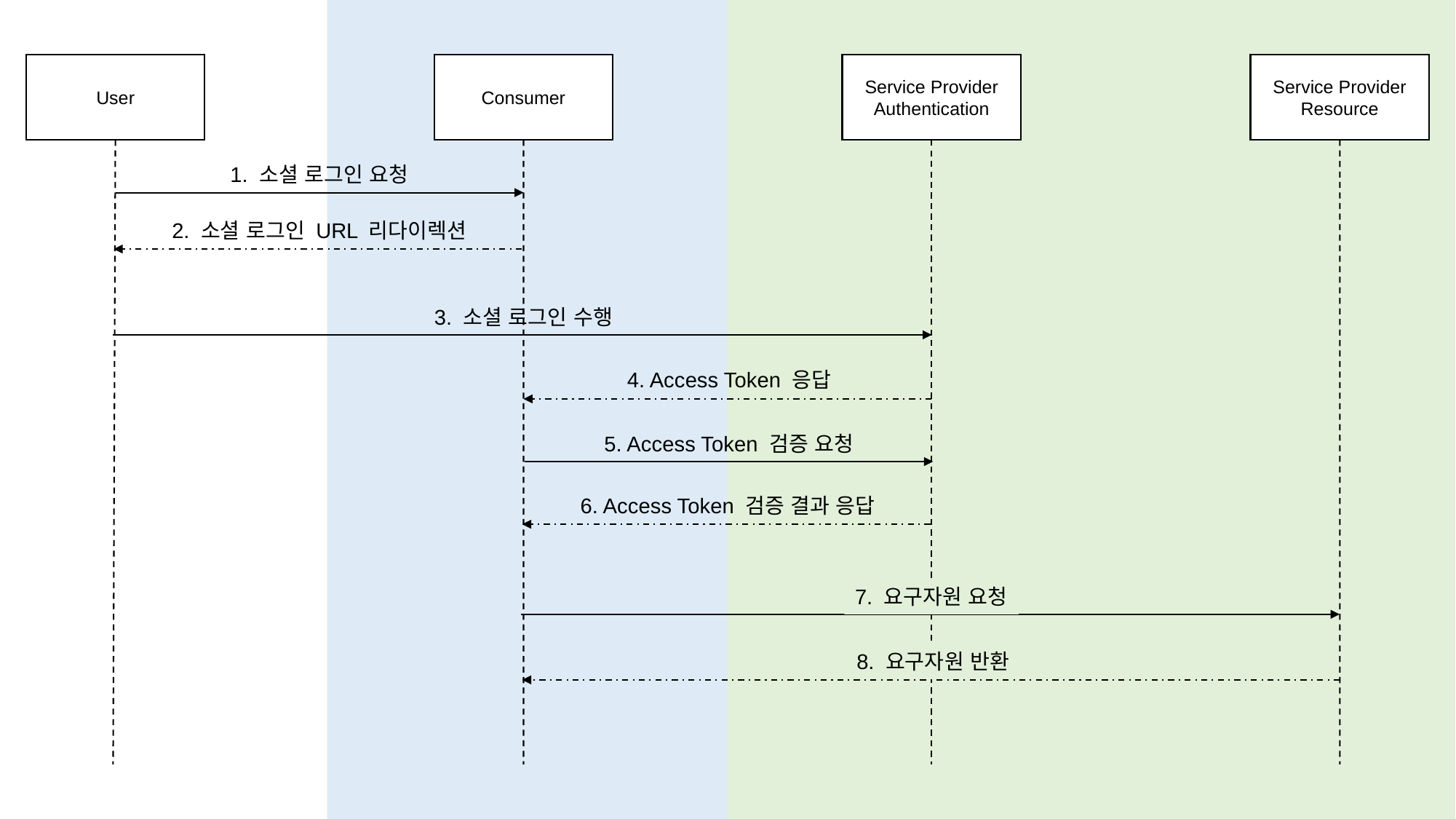

User
Consumer
Service Provider
Authentication
Service Provider
Resource
1. 소셜 로그인 요청
2. 소셜 로그인 URL 리다이렉션
3. 소셜 로그인 수행
4. Access Token 응답
5. Access Token 검증 요청
6. Access Token 검증 결과 응답
7. 요구자원 요청
8. 요구자원 반환